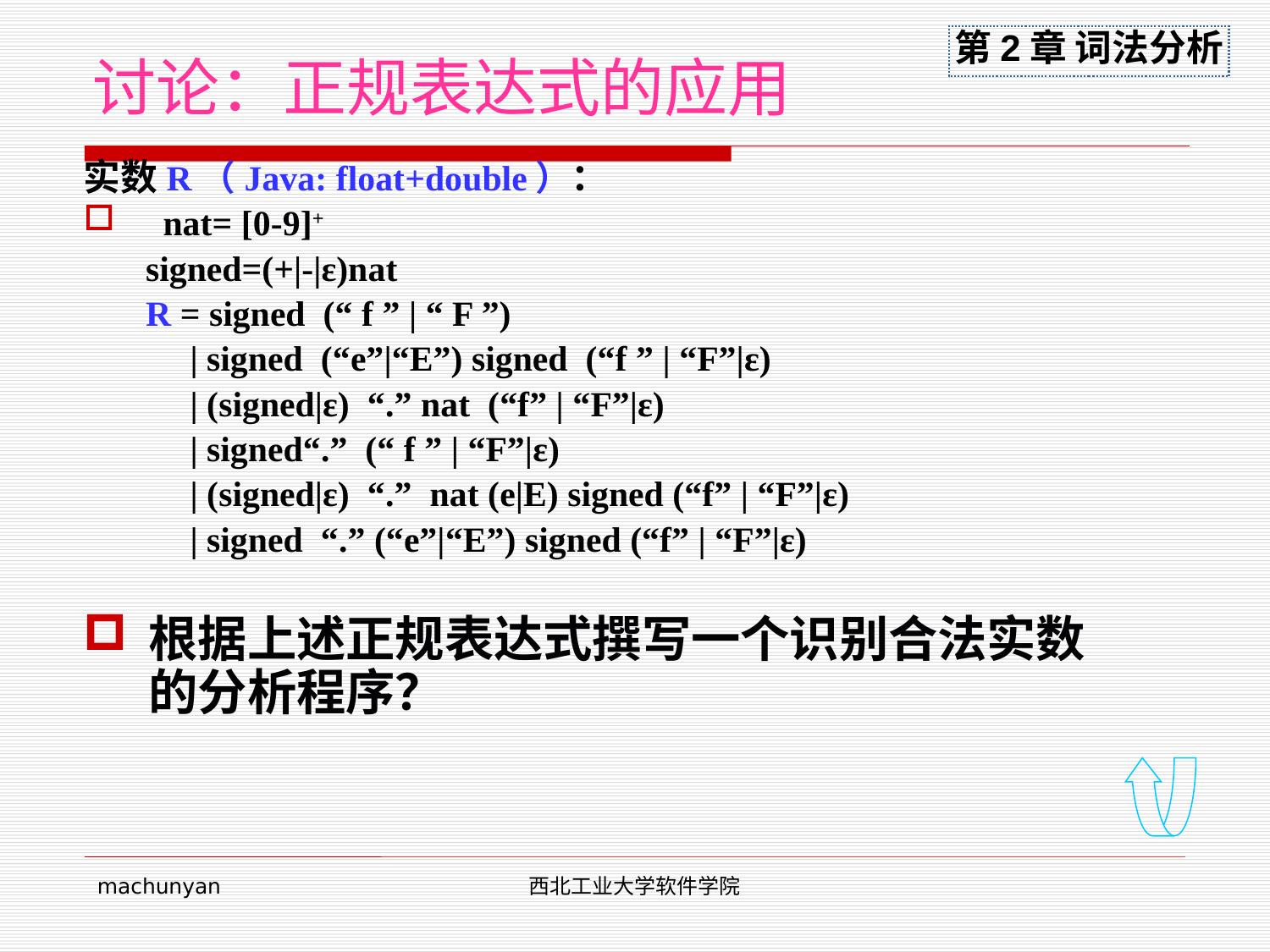

# 讨论：正规表达式的应用
实数R（Java: float+double）：
nat= [0-9]+
       signed=(+|-|ε)nat
       R = signed  (“ f ” | “ F ”)
            | signed  (“e”|“E”) signed  (“f ” | “F”|ε)
            | (signed|ε)  “.” nat  (“f” | “F”|ε)
            | signed“.”  (“ f ” | “F”|ε)
            | (signed|ε)  “.”  nat (e|E) signed (“f” | “F”|ε)
            | signed  “.” (“e”|“E”) signed (“f” | “F”|ε)

根据上述正规表达式撰写一个识别合法实数的分析程序？

machunyan

西北工业大学软件学院
45